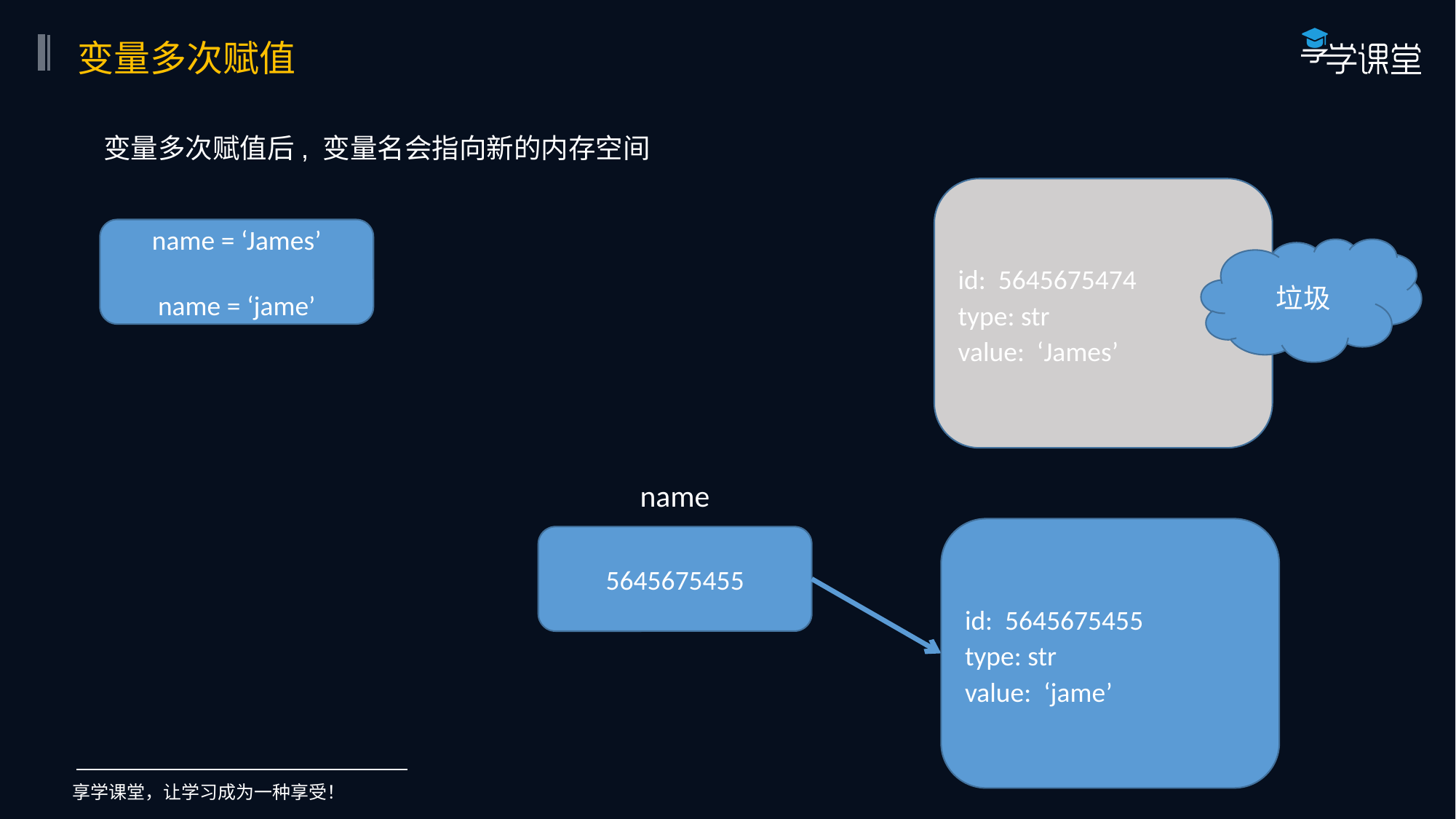

变量多次赋值

	变量多次赋值后, 变量名会指向新的内存空间

id:  5645675474
type: str
value:  ‘James’
name = ‘James’

name = ‘jame’
垃圾
name
id:  5645675455
type: str
value:  ‘jame’
5645675455